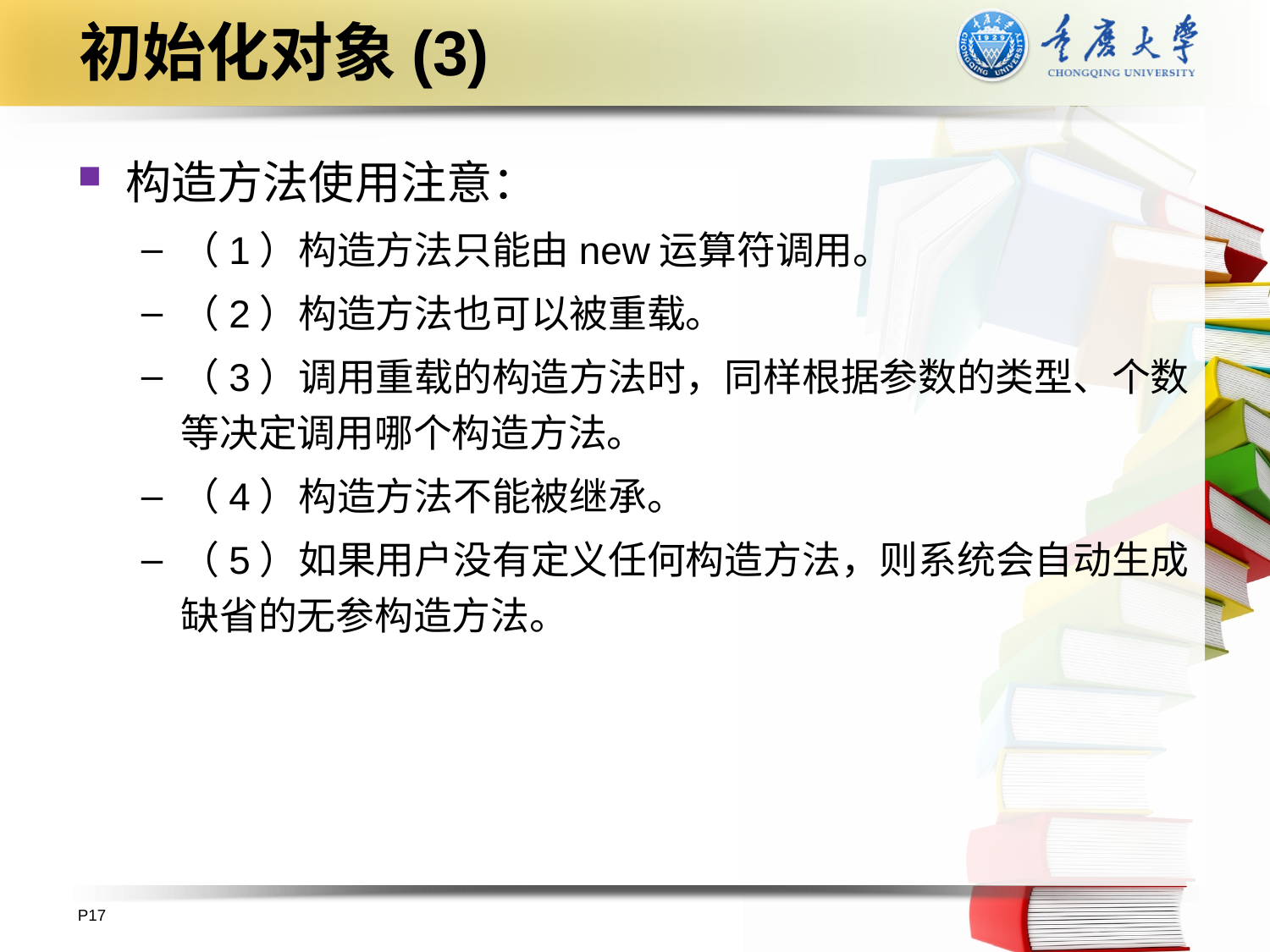

# 初始化对象(3)
构造方法使用注意：
（1）构造方法只能由new运算符调用。
（2）构造方法也可以被重载。
（3）调用重载的构造方法时，同样根据参数的类型、个数等决定调用哪个构造方法。
（4）构造方法不能被继承。
（5）如果用户没有定义任何构造方法，则系统会自动生成缺省的无参构造方法。

P17